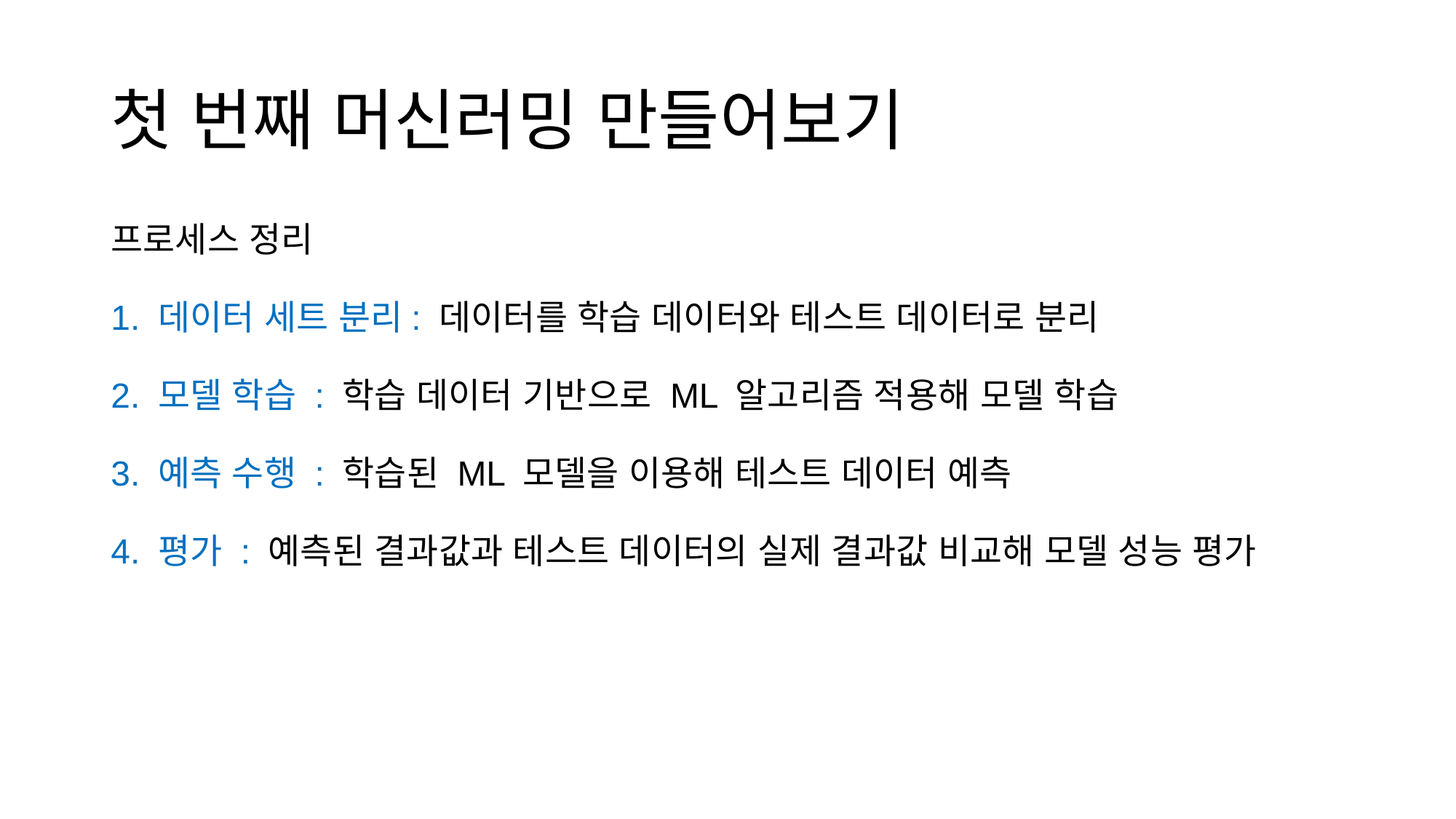

# 첫 번째 머신러밍 만들어보기
프로세스 정리
1. 데이터 세트 분리: 데이터를 학습 데이터와 테스트 데이터로 분리
2. 모델 학습 : 학습 데이터 기반으로 ML 알고리즘 적용해 모델 학습
3. 예측 수행 : 학습된 ML 모델을 이용해 테스트 데이터 예측
4. 평가 : 예측된 결과값과 테스트 데이터의 실제 결과값 비교해 모델 성능 평가